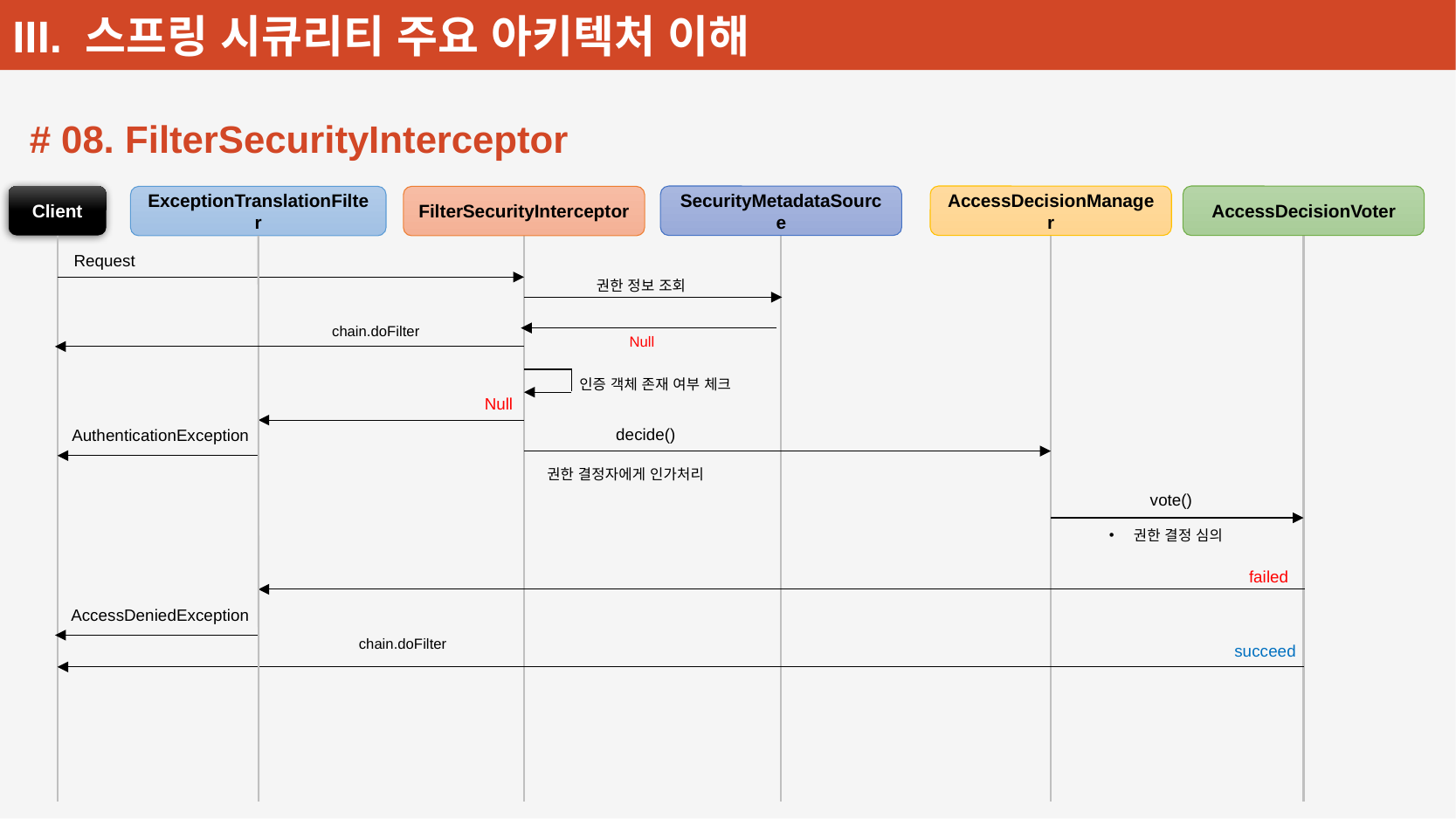

# 08. FilterSecurityInterceptor
Client
SecurityMetadataSource
AccessDecisionManager
AccessDecisionVoter
ExceptionTranslationFilter
FilterSecurityInterceptor
Request
권한 정보 조회
chain.doFilter
Null
인증 객체 존재 여부 체크
Null
decide()
AuthenticationException
권한 결정자에게 인가처리
vote()
권한 결정 심의
failed
AccessDeniedException
chain.doFilter
succeed